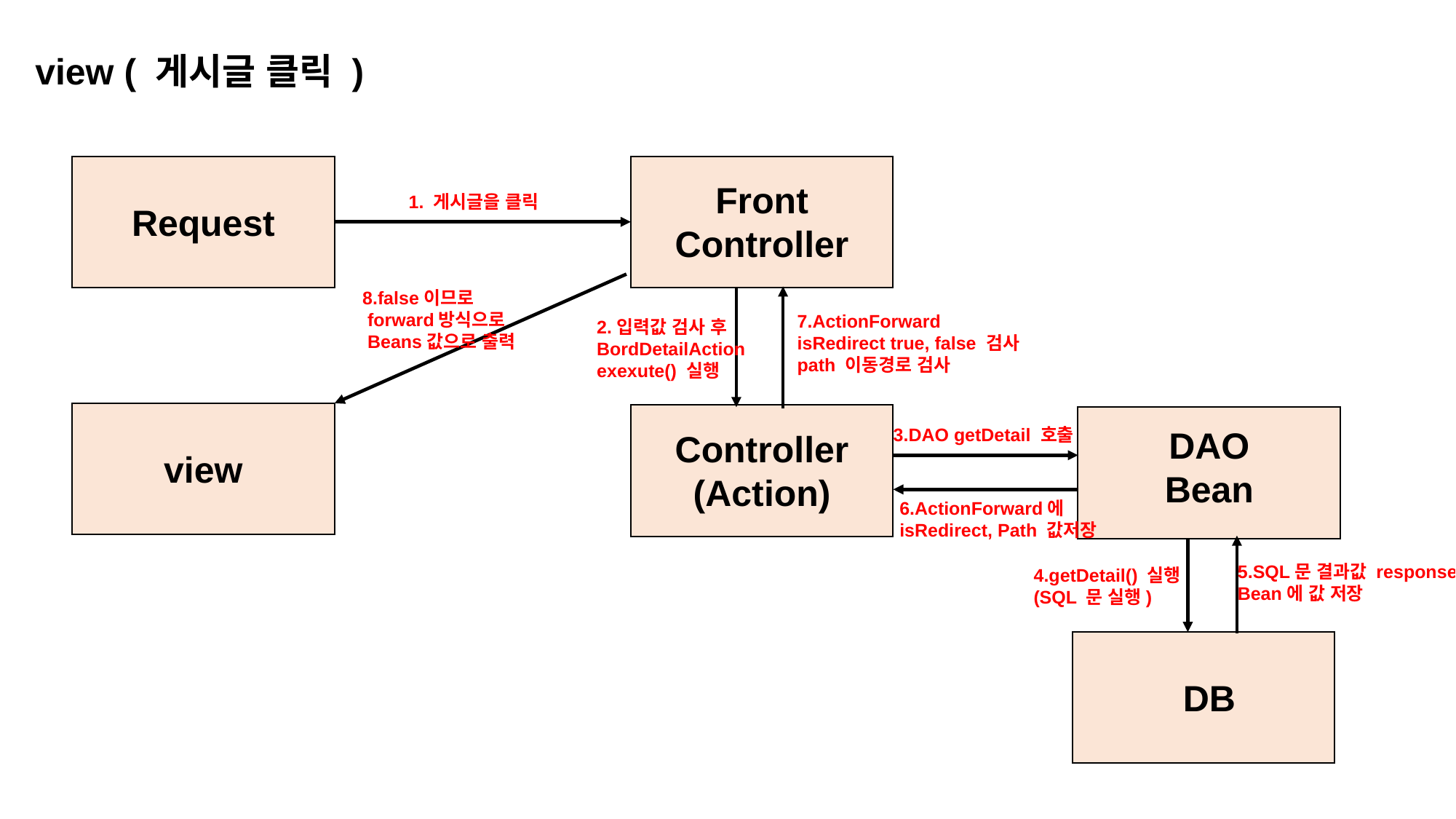

view ( 게시글 클릭 )

Front
Controller
1. 게시글을 클릭
Request
8.false이므로
 forward방식으로
 Beans값으로 출력
7.ActionForward
isRedirect true, false 검사
path 이동경로 검사
2.입력값 검사 후    BordDetailAction
exexute() 실행

DAO
Bean
3.DAO getDetail 호출
Controller
(Action)
view
6.ActionForward에
isRedirect, Path 값저장
5.SQL문 결과값 response
Bean에 값 저장
4.getDetail() 실행
(SQL 문 실행)

DB